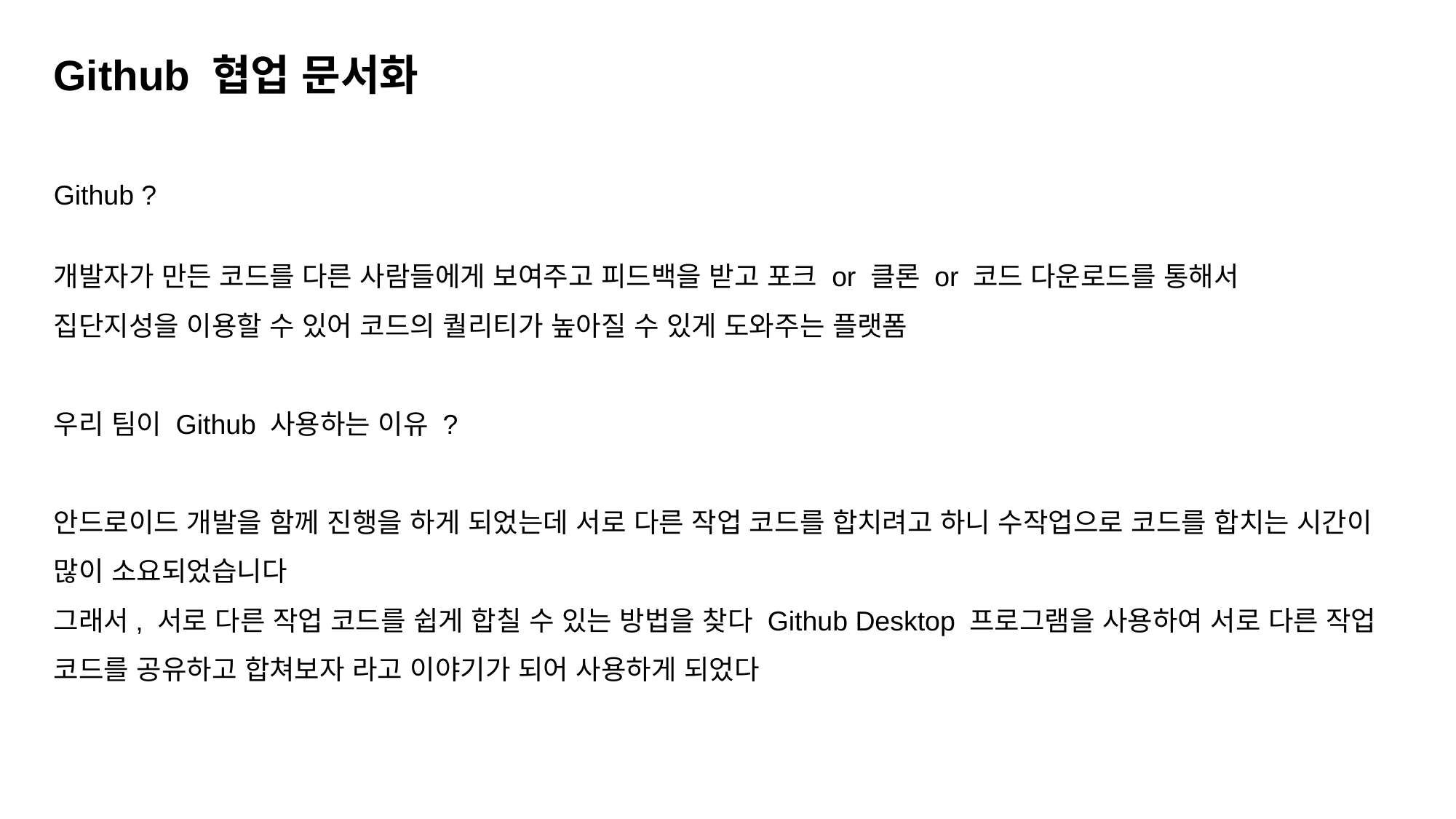

Github 협업 문서화
Github ?

개발자가 만든 코드를 다른 사람들에게 보여주고 피드백을 받고 포크 or 클론 or 코드 다운로드를 통해서
집단지성을 이용할 수 있어 코드의 퀄리티가 높아질 수 있게 도와주는 플랫폼

우리 팀이 Github 사용하는 이유 ?

안드로이드 개발을 함께 진행을 하게 되었는데 서로 다른 작업 코드를 합치려고 하니 수작업으로 코드를 합치는 시간이 많이 소요되었습니다
그래서, 서로 다른 작업 코드를 쉽게 합칠 수 있는 방법을 찾다 Github Desktop 프로그램을 사용하여 서로 다른 작업 코드를 공유하고 합쳐보자 라고 이야기가 되어 사용하게 되었다